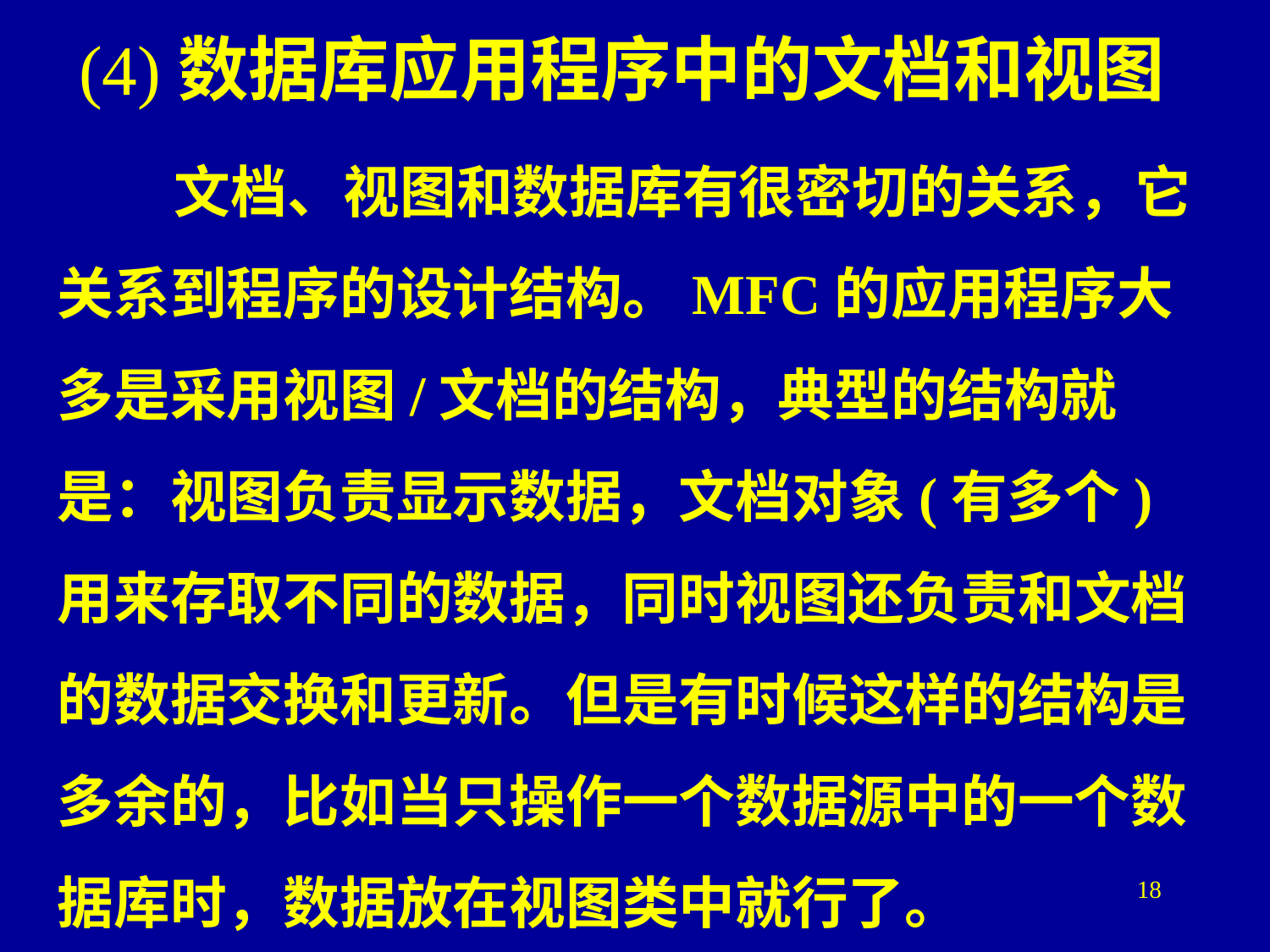

# (4)数据库应用程序中的文档和视图
        文档、视图和数据库有很密切的关系，它关系到程序的设计结构。MFC的应用程序大多是采用视图/文档的结构，典型的结构就是：视图负责显示数据，文档对象(有多个)用来存取不同的数据，同时视图还负责和文档的数据交换和更新。但是有时候这样的结构是多余的，比如当只操作一个数据源中的一个数据库时，数据放在视图类中就行了。
18